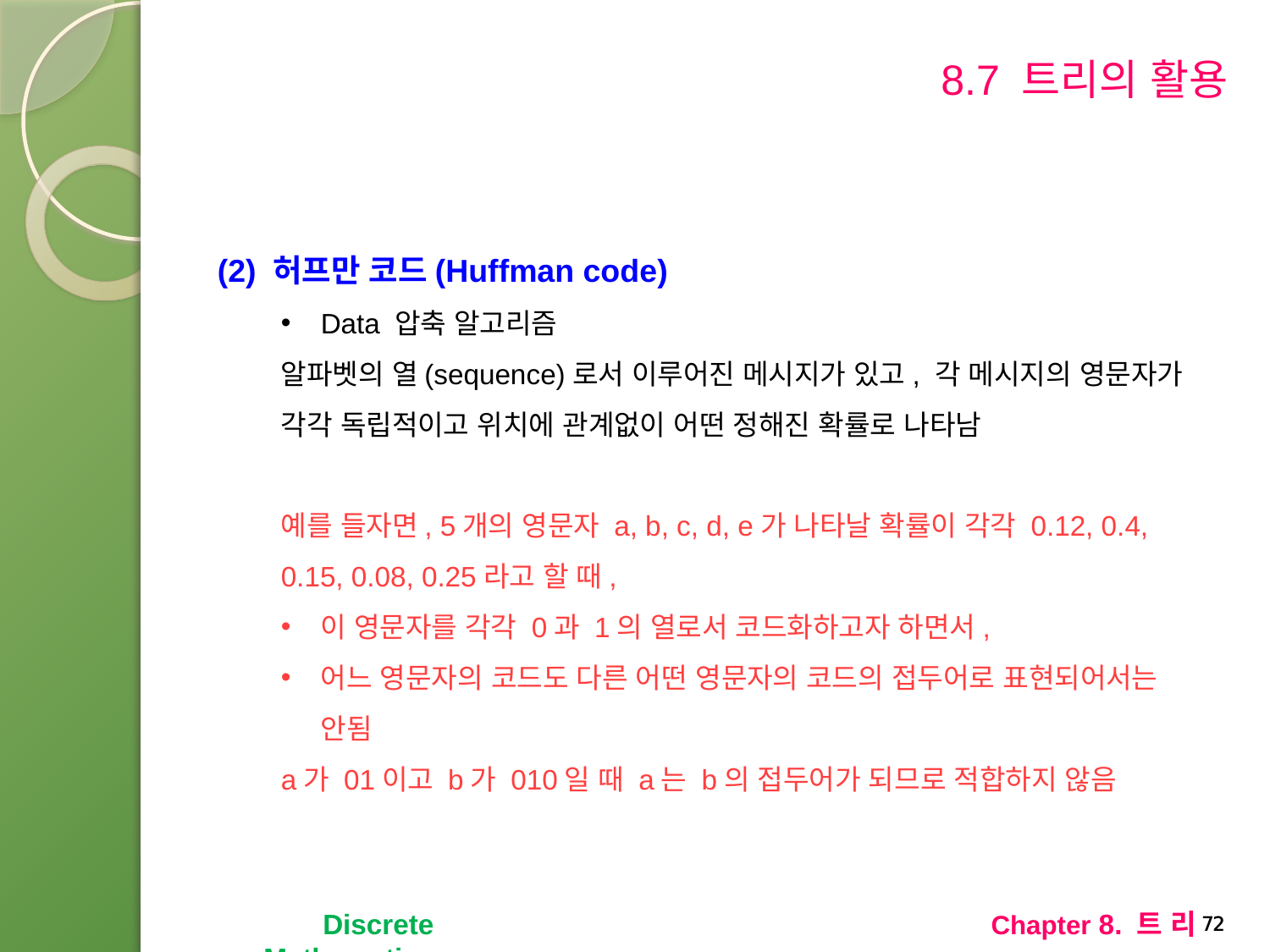

# 8.7 트리의 활용
(2) 허프만 코드(Huffman code)
Data 압축 알고리즘
알파벳의 열(sequence)로서 이루어진 메시지가 있고, 각 메시지의 영문자가 각각 독립적이고 위치에 관계없이 어떤 정해진 확률로 나타남

예를 들자면, 5개의 영문자 a, b, c, d, e가 나타날 확률이 각각 0.12, 0.4, 0.15, 0.08, 0.25라고 할 때,
이 영문자를 각각 0과 1의 열로서 코드화하고자 하면서,
어느 영문자의 코드도 다른 어떤 영문자의 코드의 접두어로 표현되어서는 안됨
a가 01이고 b가 010일 때 a는 b의 접두어가 되므로 적합하지 않음
Discrete Mathematics
Chapter 8. 트 리
72